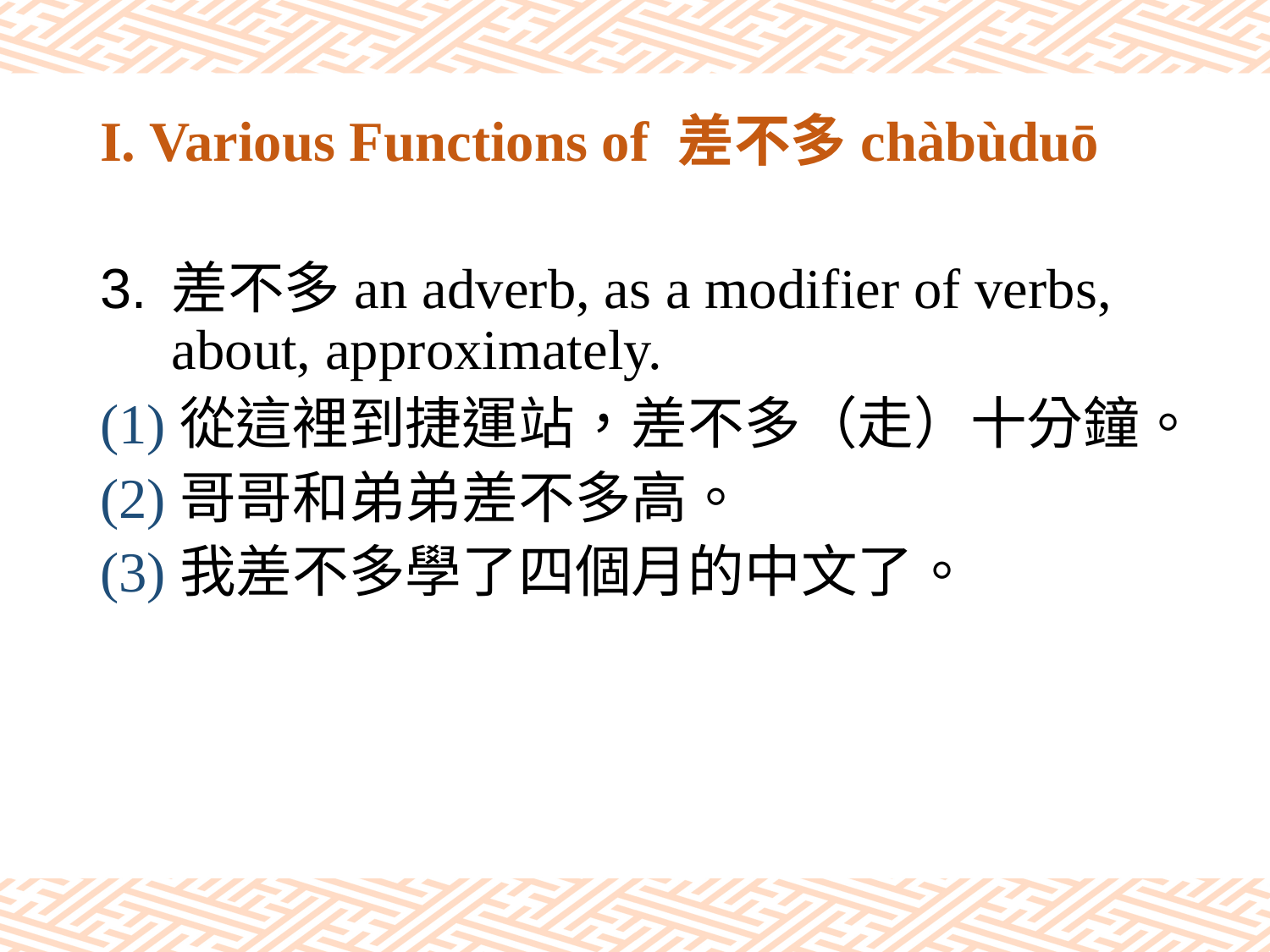

# I. Various Functions of 差不多chàbùduō
差不多an adverb, as a modifier of verbs, about, approximately.
(1)從這裡到捷運站，差不多（走）十分鐘。
(2)哥哥和弟弟差不多高。
(3)我差不多學了四個月的中文了。